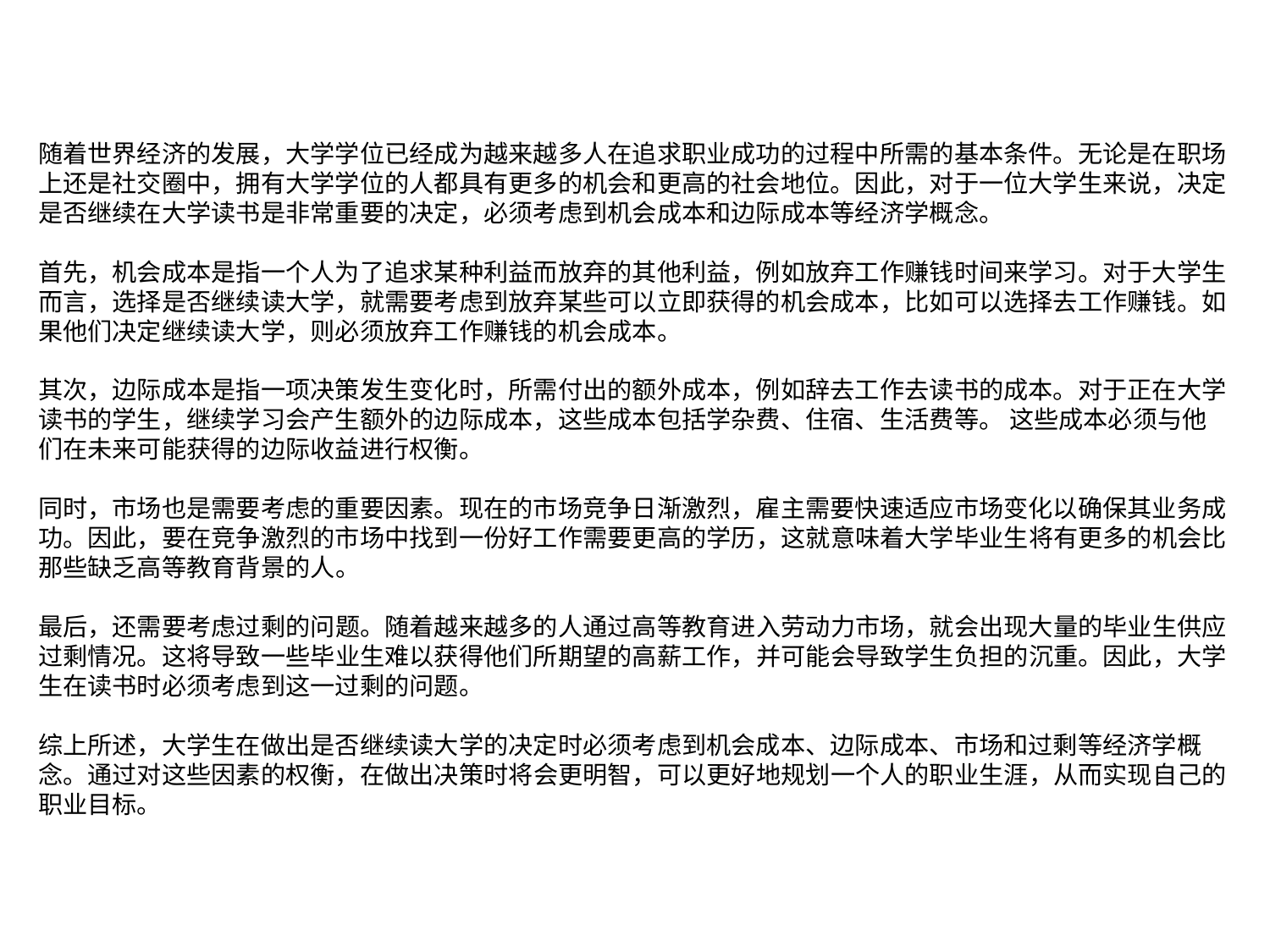

随着世界经济的发展，大学学位已经成为越来越多人在追求职业成功的过程中所需的基本条件。无论是在职场上还是社交圈中，拥有大学学位的人都具有更多的机会和更高的社会地位。因此，对于一位大学生来说，决定是否继续在大学读书是非常重要的决定，必须考虑到机会成本和边际成本等经济学概念。

首先，机会成本是指一个人为了追求某种利益而放弃的其他利益，例如放弃工作赚钱时间来学习。对于大学生而言，选择是否继续读大学，就需要考虑到放弃某些可以立即获得的机会成本，比如可以选择去工作赚钱。如果他们决定继续读大学，则必须放弃工作赚钱的机会成本。

其次，边际成本是指一项决策发生变化时，所需付出的额外成本，例如辞去工作去读书的成本。对于正在大学读书的学生，继续学习会产生额外的边际成本，这些成本包括学杂费、住宿、生活费等。 这些成本必须与他们在未来可能获得的边际收益进行权衡。

同时，市场也是需要考虑的重要因素。现在的市场竞争日渐激烈，雇主需要快速适应市场变化以确保其业务成功。因此，要在竞争激烈的市场中找到一份好工作需要更高的学历，这就意味着大学毕业生将有更多的机会比那些缺乏高等教育背景的人。

最后，还需要考虑过剩的问题。随着越来越多的人通过高等教育进入劳动力市场，就会出现大量的毕业生供应过剩情况。这将导致一些毕业生难以获得他们所期望的高薪工作，并可能会导致学生负担的沉重。因此，大学生在读书时必须考虑到这一过剩的问题。

综上所述，大学生在做出是否继续读大学的决定时必须考虑到机会成本、边际成本、市场和过剩等经济学概念。通过对这些因素的权衡，在做出决策时将会更明智，可以更好地规划一个人的职业生涯，从而实现自己的职业目标。